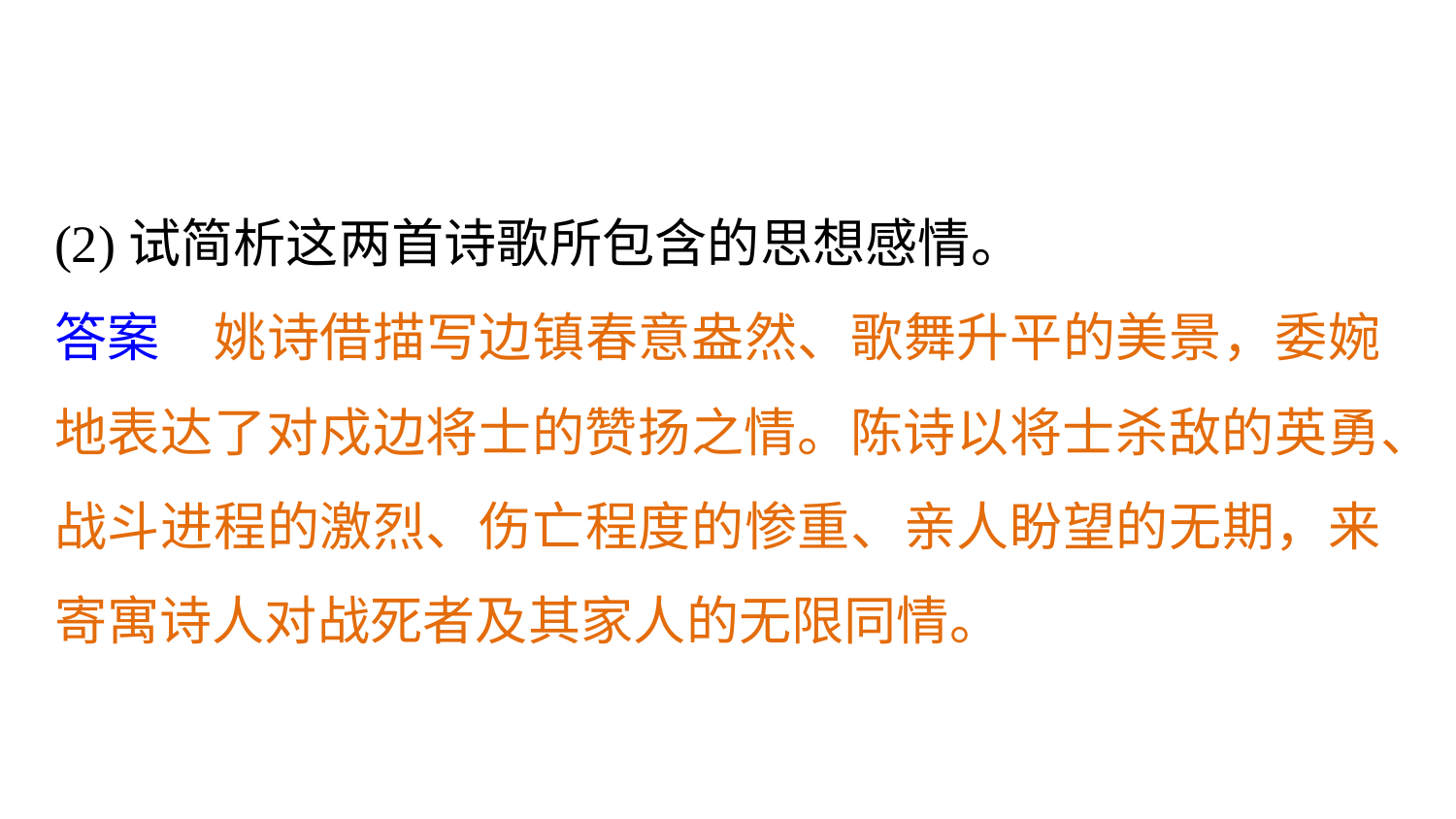

(2)试简析这两首诗歌所包含的思想感情。
答案　姚诗借描写边镇春意盎然、歌舞升平的美景，委婉地表达了对戍边将士的赞扬之情。陈诗以将士杀敌的英勇、战斗进程的激烈、伤亡程度的惨重、亲人盼望的无期，来寄寓诗人对战死者及其家人的无限同情。